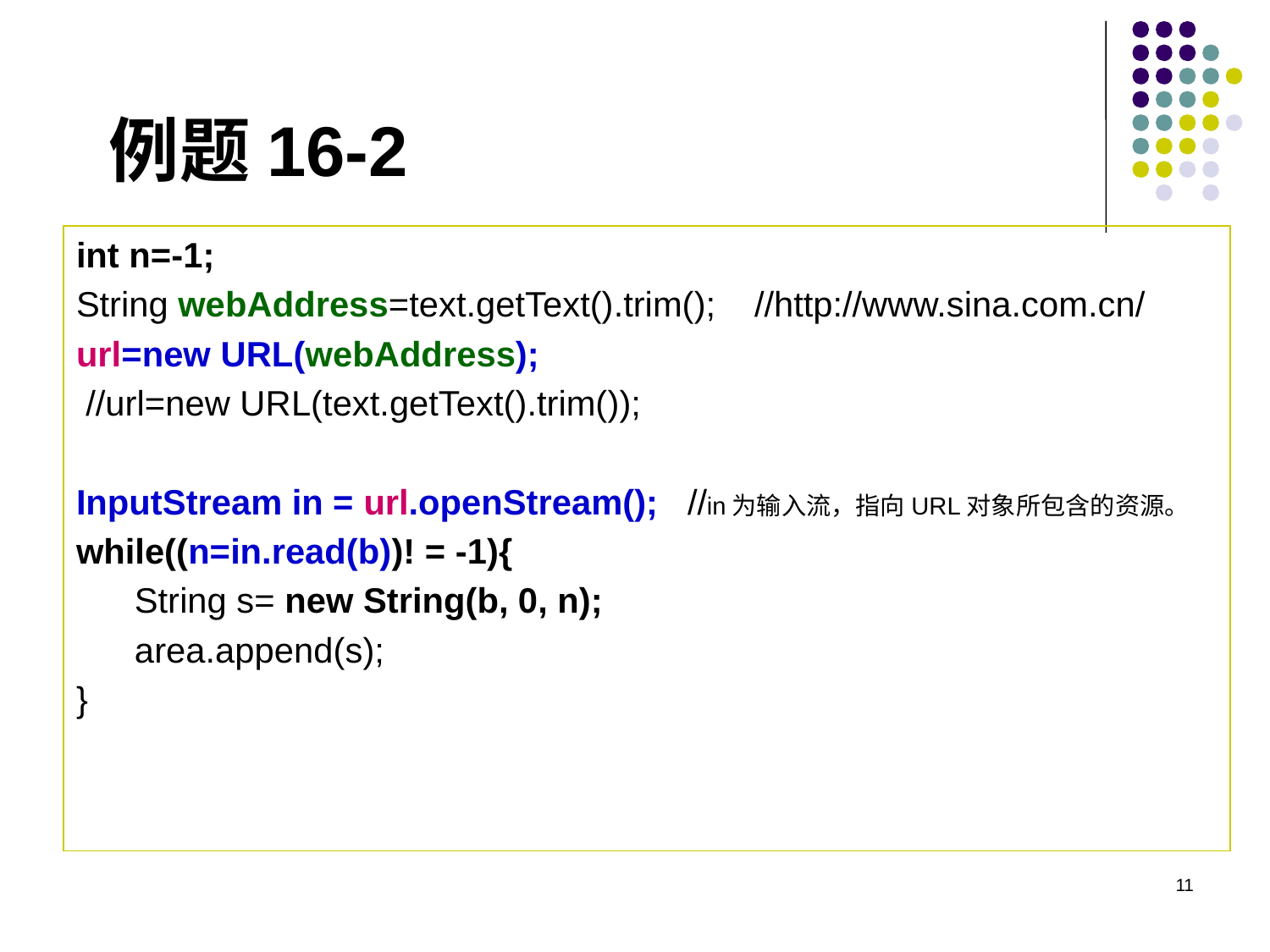

# 例题16-2
int n=-1;
String webAddress=text.getText().trim();    //http://www.sina.com.cn/
url=new URL(webAddress);
 //url=new URL(text.getText().trim());

InputStream in = url.openStream();   //in为输入流，指向URL对象所包含的资源。
while((n=in.read(b))! = -1){
      String s= new String(b, 0, n);
      area.append(s);
}
11